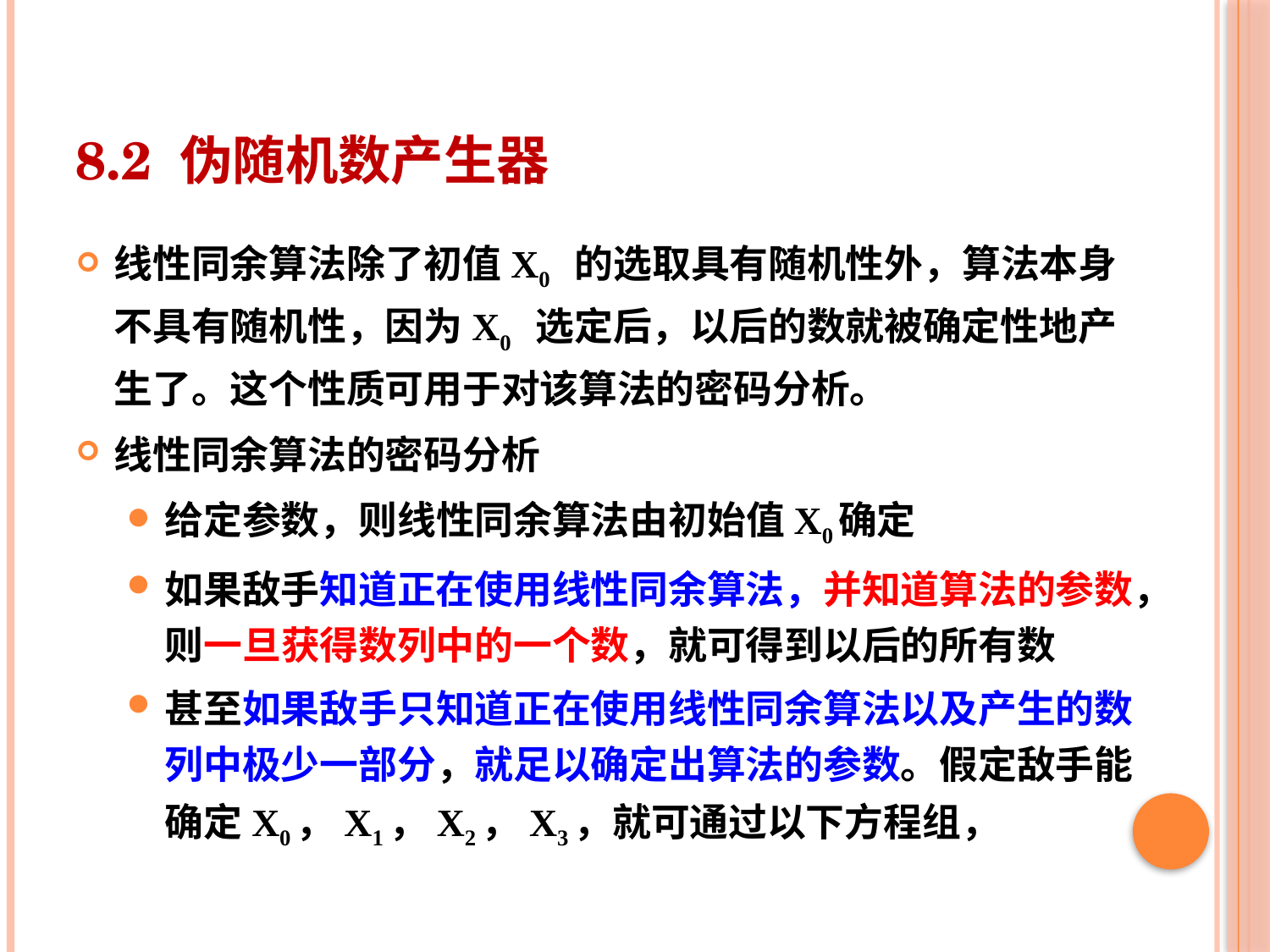

# 8.2 伪随机数产生器
线性同余算法除了初值X0  的选取具有随机性外，算法本身不具有随机性，因为X0  选定后，以后的数就被确定性地产生了。这个性质可用于对该算法的密码分析。
线性同余算法的密码分析
给定参数，则线性同余算法由初始值X0确定
如果敌手知道正在使用线性同余算法，并知道算法的参数，则一旦获得数列中的一个数，就可得到以后的所有数
甚至如果敌手只知道正在使用线性同余算法以及产生的数列中极少一部分，就足以确定出算法的参数。假定敌手能确定X0，X1，X2，X3，就可通过以下方程组，